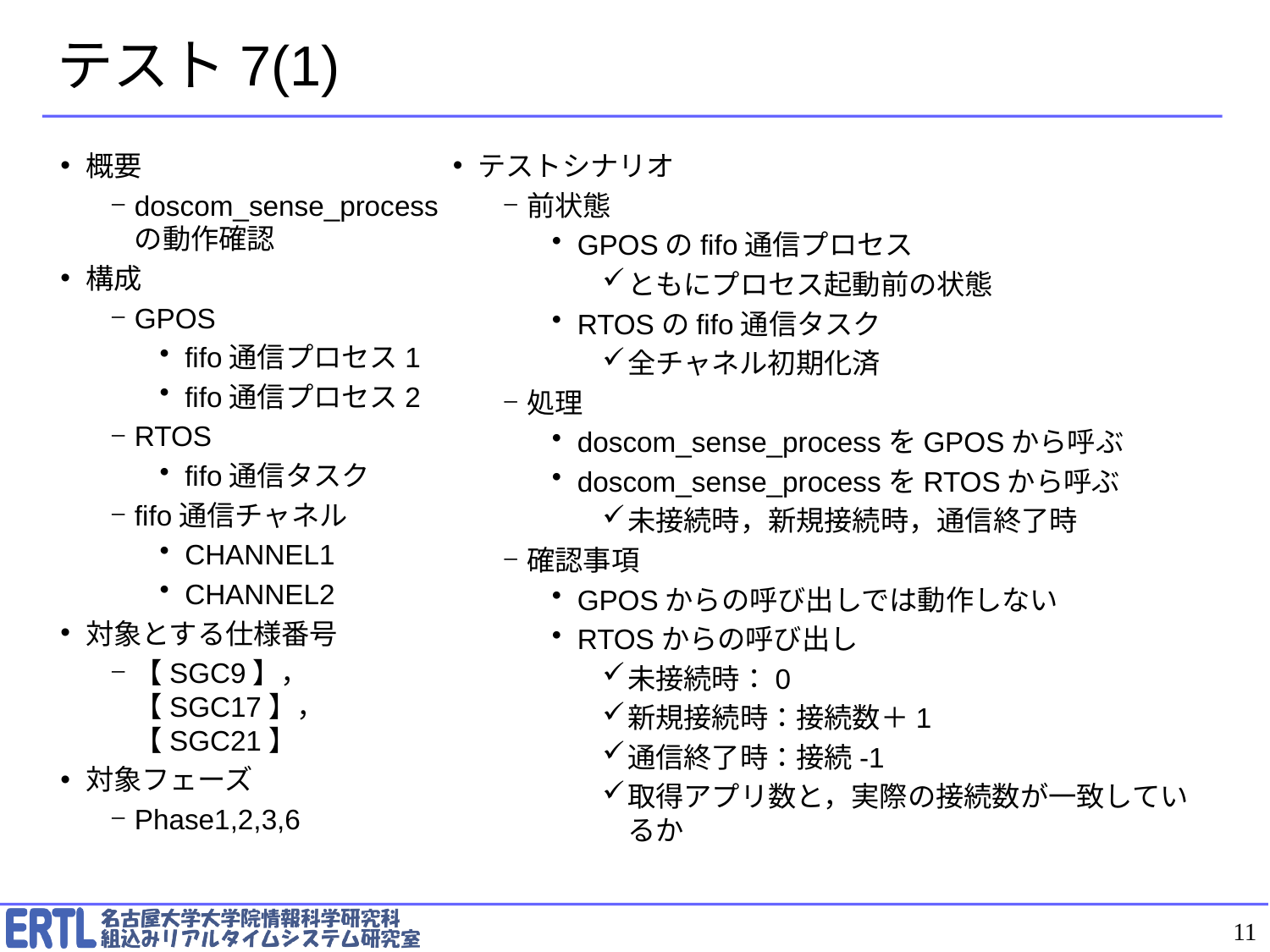

# テスト7(1)
概要
doscom_sense_processの動作確認
構成
GPOS
fifo通信プロセス1
fifo通信プロセス2
RTOS
fifo通信タスク
fifo通信チャネル
CHANNEL1
CHANNEL2
対象とする仕様番号
【SGC9】，【SGC17】，【SGC21】
対象フェーズ
Phase1,2,3,6
テストシナリオ
前状態
GPOSのfifo通信プロセス
ともにプロセス起動前の状態
RTOSのfifo通信タスク
全チャネル初期化済
処理
doscom_sense_processをGPOSから呼ぶ
doscom_sense_processをRTOSから呼ぶ
未接続時，新規接続時，通信終了時
確認事項
GPOSからの呼び出しでは動作しない
RTOSからの呼び出し
未接続時：0
新規接続時：接続数＋1
通信終了時：接続-1
取得アプリ数と，実際の接続数が一致しているか
11